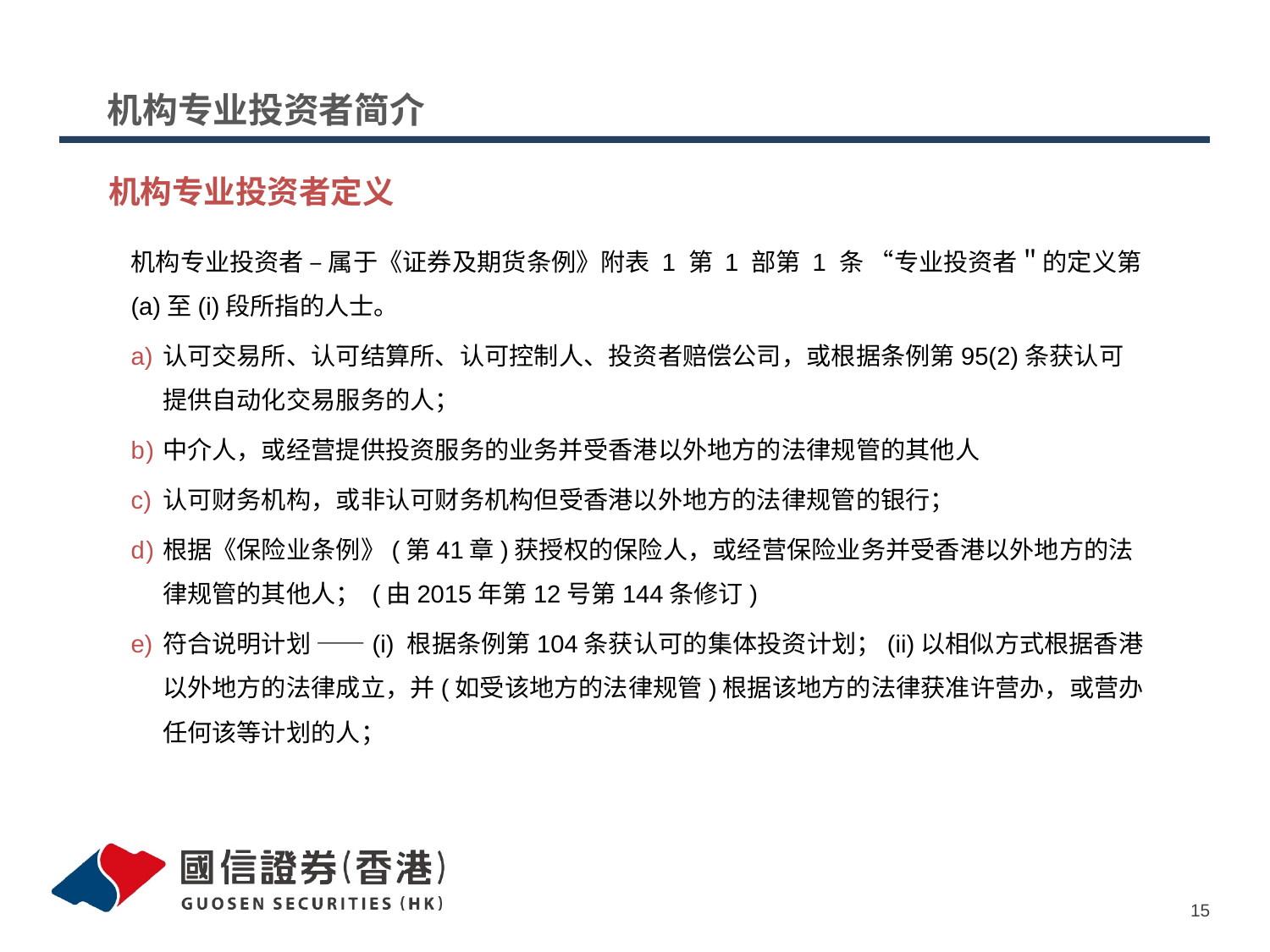

# 机构专业投资者简介
机构专业投资者定义

机构专业投资者 – 属于《证券及期货条例》附表 1 第 1 部第 1 条 “专业投资者＂的定义第(a)至(i)段所指的人士。
认可交易所、认可结算所、认可控制人、投资者赔偿公司，或根据条例第95(2)条获认可提供自动化交易服务的人；
中介人，或经营提供投资服务的业务并受香港以外地方的法律规管的其他人
认可财务机构，或非认可财务机构但受香港以外地方的法律规管的银行；
根据《保险业条例》(第41章)获授权的保险人，或经营保险业务并受香港以外地方的法律规管的其他人； (由2015年第12号第144条修订)
符合说明计划 ——(i) 根据条例第104条获认可的集体投资计划；(ii)以相似方式根据香港以外地方的法律成立，并(如受该地方的法律规管)根据该地方的法律获准许营办，或营办任何该等计划的人；